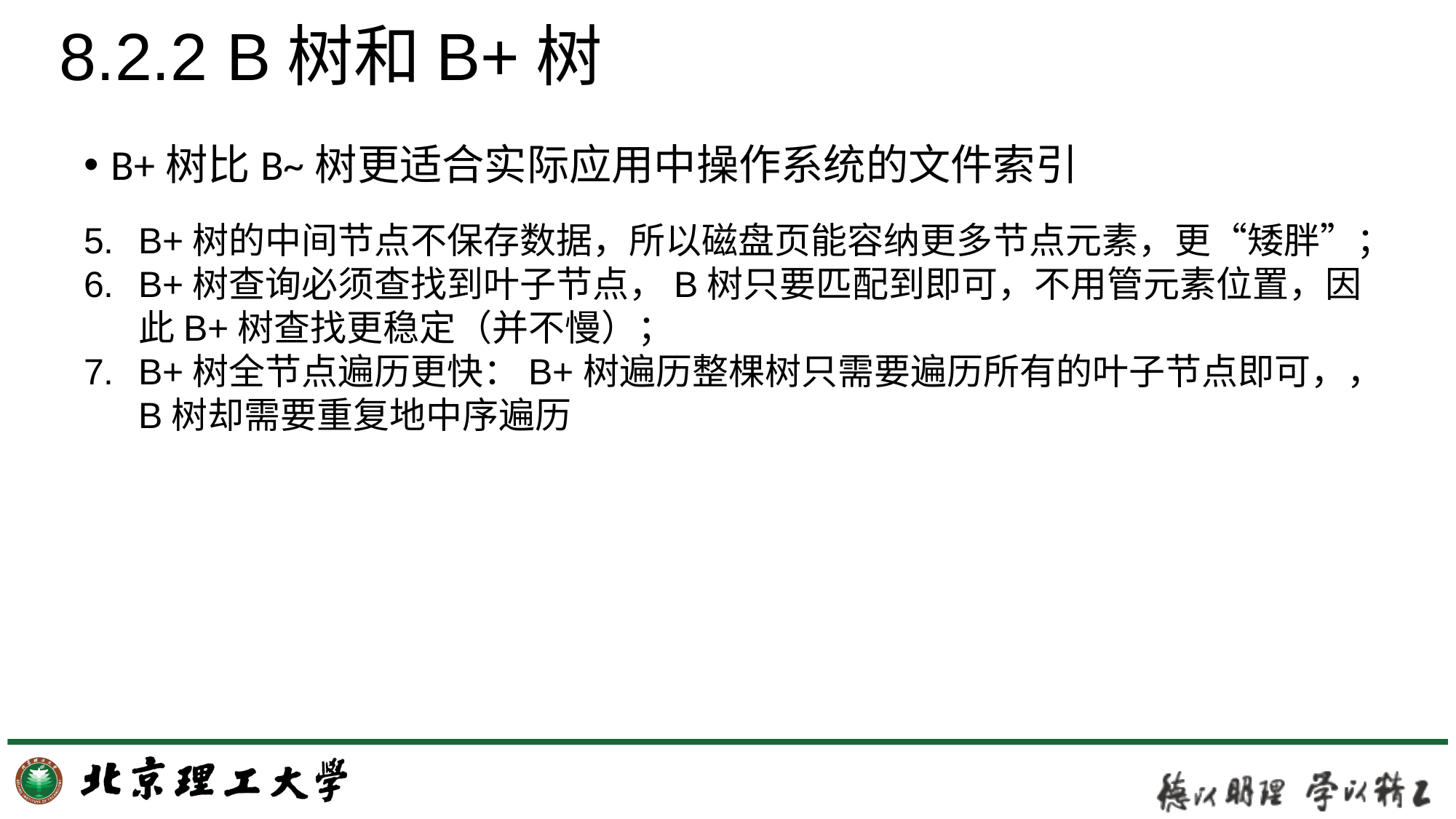

# 8.2.2 B树和B+树
B+树比B~树更适合实际应用中操作系统的文件索引
B+树的中间节点不保存数据，所以磁盘页能容纳更多节点元素，更“矮胖”；
B+树查询必须查找到叶子节点，B树只要匹配到即可，不用管元素位置，因此B+树查找更稳定（并不慢）；
B+树全节点遍历更快：B+树遍历整棵树只需要遍历所有的叶子节点即可，，B树却需要重复地中序遍历